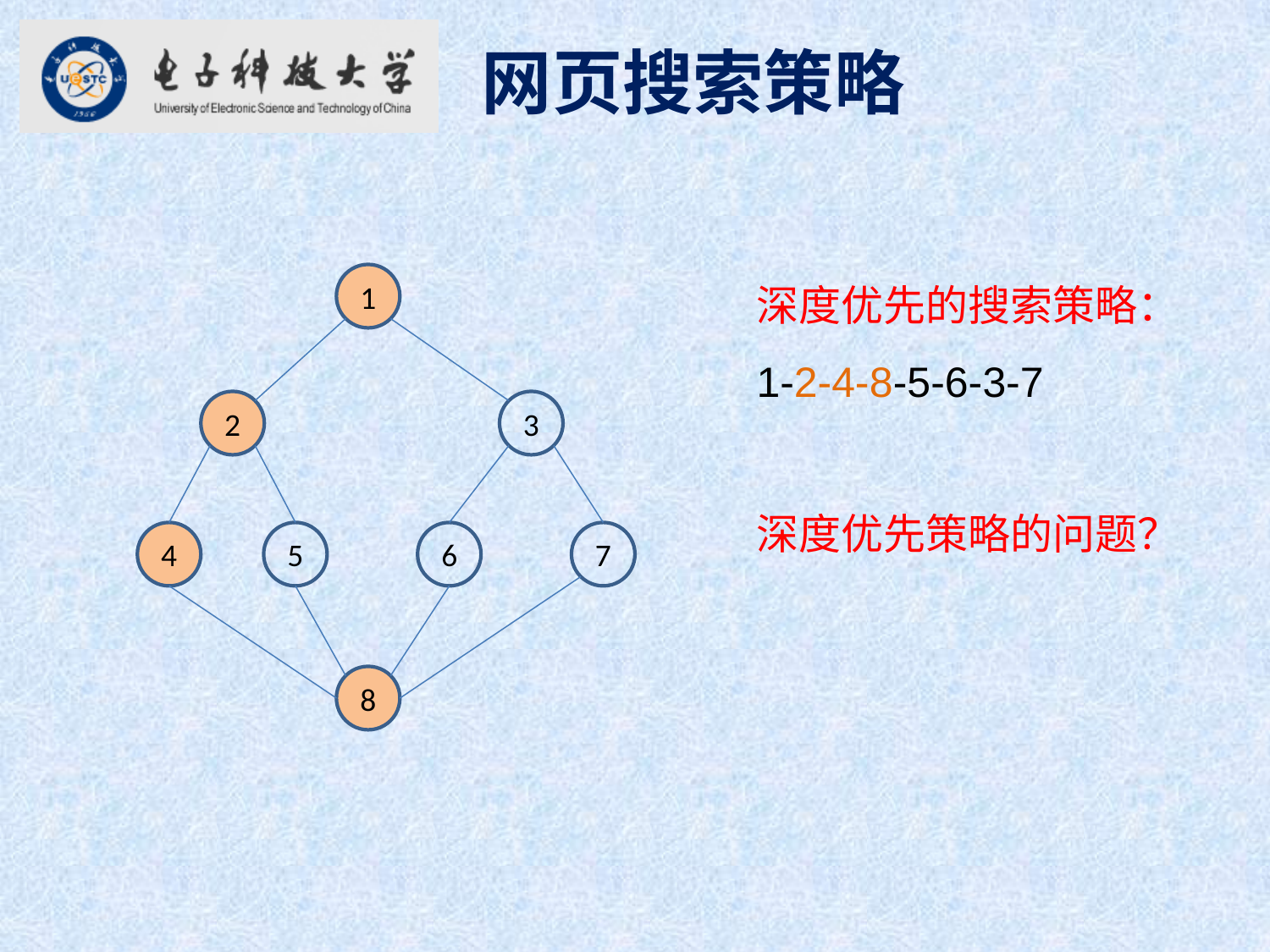

网页搜索策略
深度优先的搜索策略：
1-2-4-8-5-6-3-7

深度优先策略的问题？
1
2
3
4
5
6
7
8